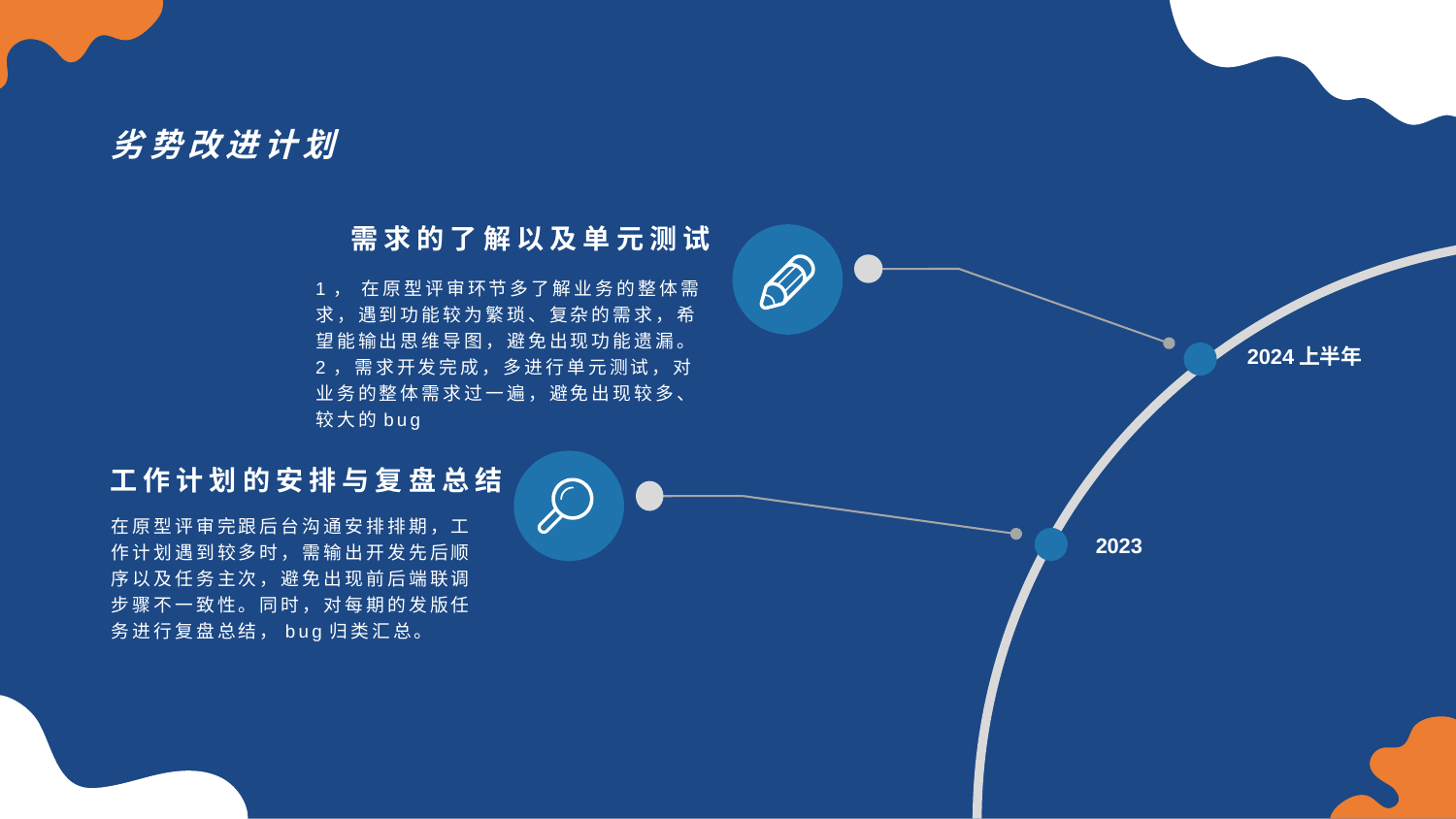

劣势改进计划

需求的了解以及单元测试

1， 在原型评审环节多了解业务的整体需求，遇到功能较为繁琐、复杂的需求，希望能输出思维导图，避免出现功能遗漏。
2，需求开发完成，多进行单元测试，对业务的整体需求过一遍，避免出现较多、较大的bug
2024上半年

工作计划的安排与复盘总结

在原型评审完跟后台沟通安排排期，工作计划遇到较多时，需输出开发先后顺序以及任务主次，避免出现前后端联调步骤不一致性。同时，对每期的发版任务进行复盘总结，bug归类汇总。
2023